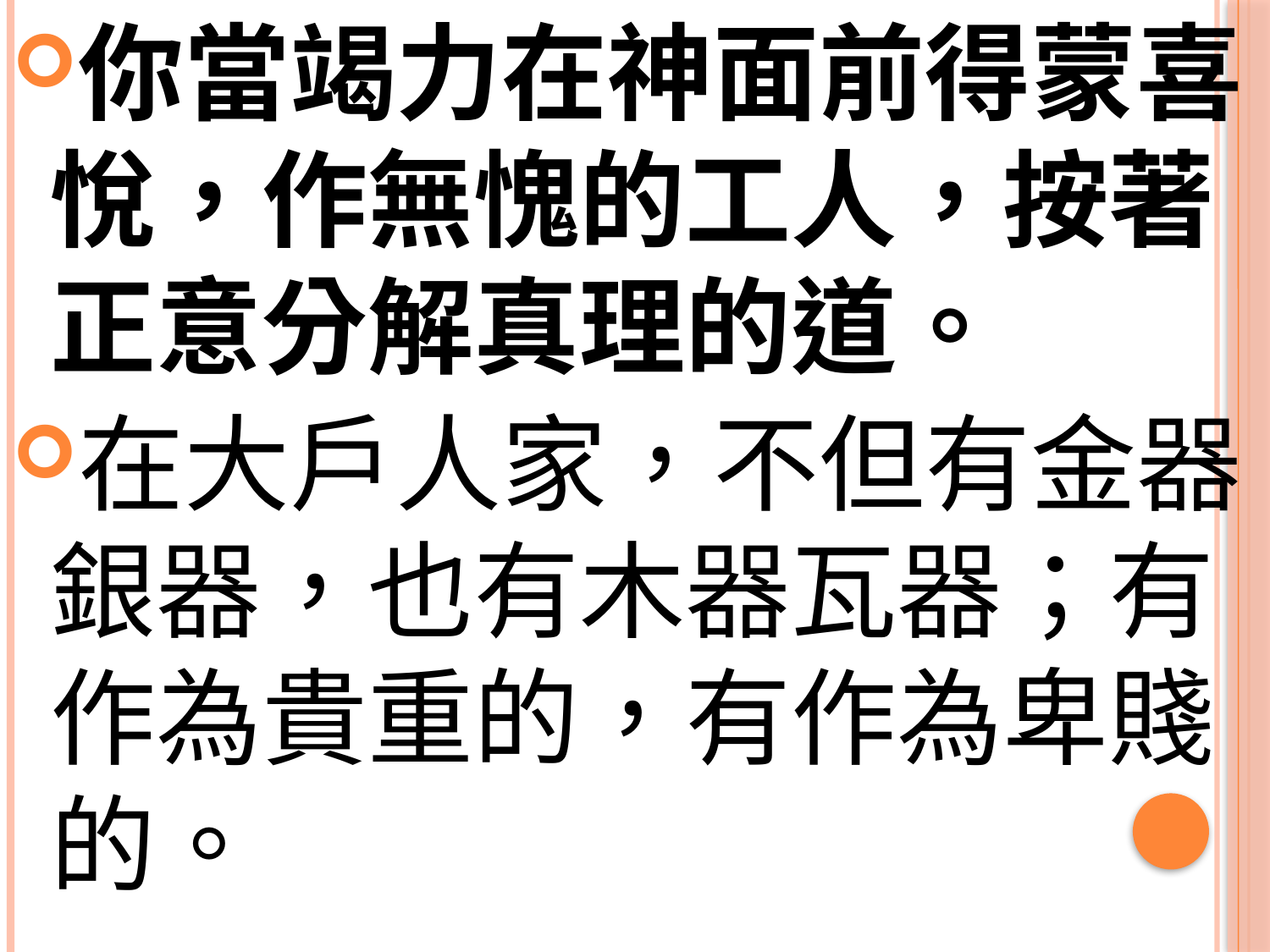

你當竭力在神面前得蒙喜悅，作無愧的工人，按著正意分解真理的道。
在大戶人家，不但有金器銀器，也有木器瓦器；有作為貴重的，有作為卑賤的。